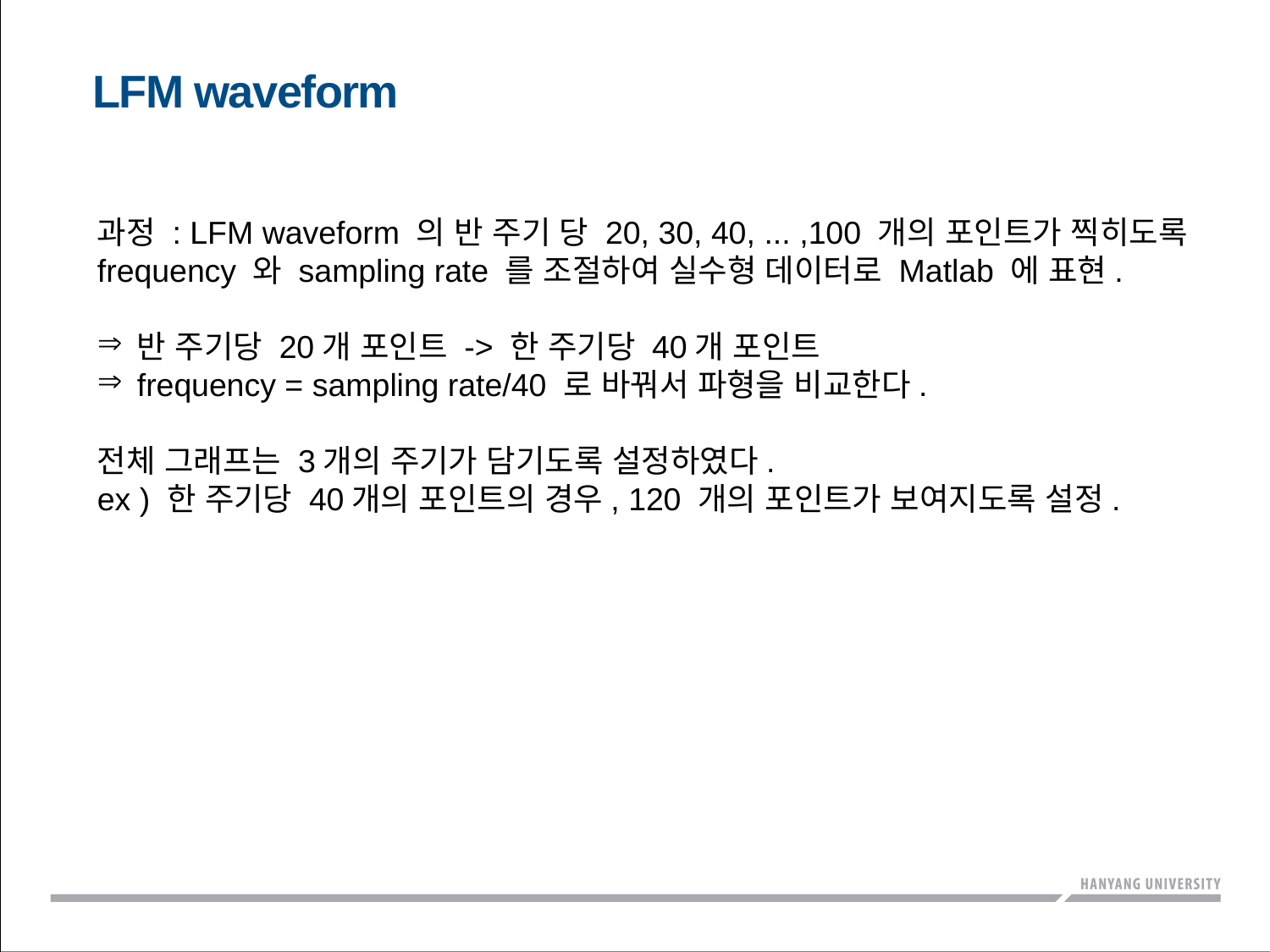

LFM waveform
과정 : LFM waveform 의 반 주기 당 20, 30, 40, ... ,100 개의 포인트가 찍히도록 frequency 와 sampling rate 를 조절하여 실수형 데이터로 Matlab 에 표현.

반 주기당 20개 포인트 -> 한 주기당 40개 포인트
frequency = sampling rate/40 로 바꿔서 파형을 비교한다.

전체 그래프는 3개의 주기가 담기도록 설정하였다.
ex ) 한 주기당 40개의 포인트의 경우, 120 개의 포인트가 보여지도록 설정.